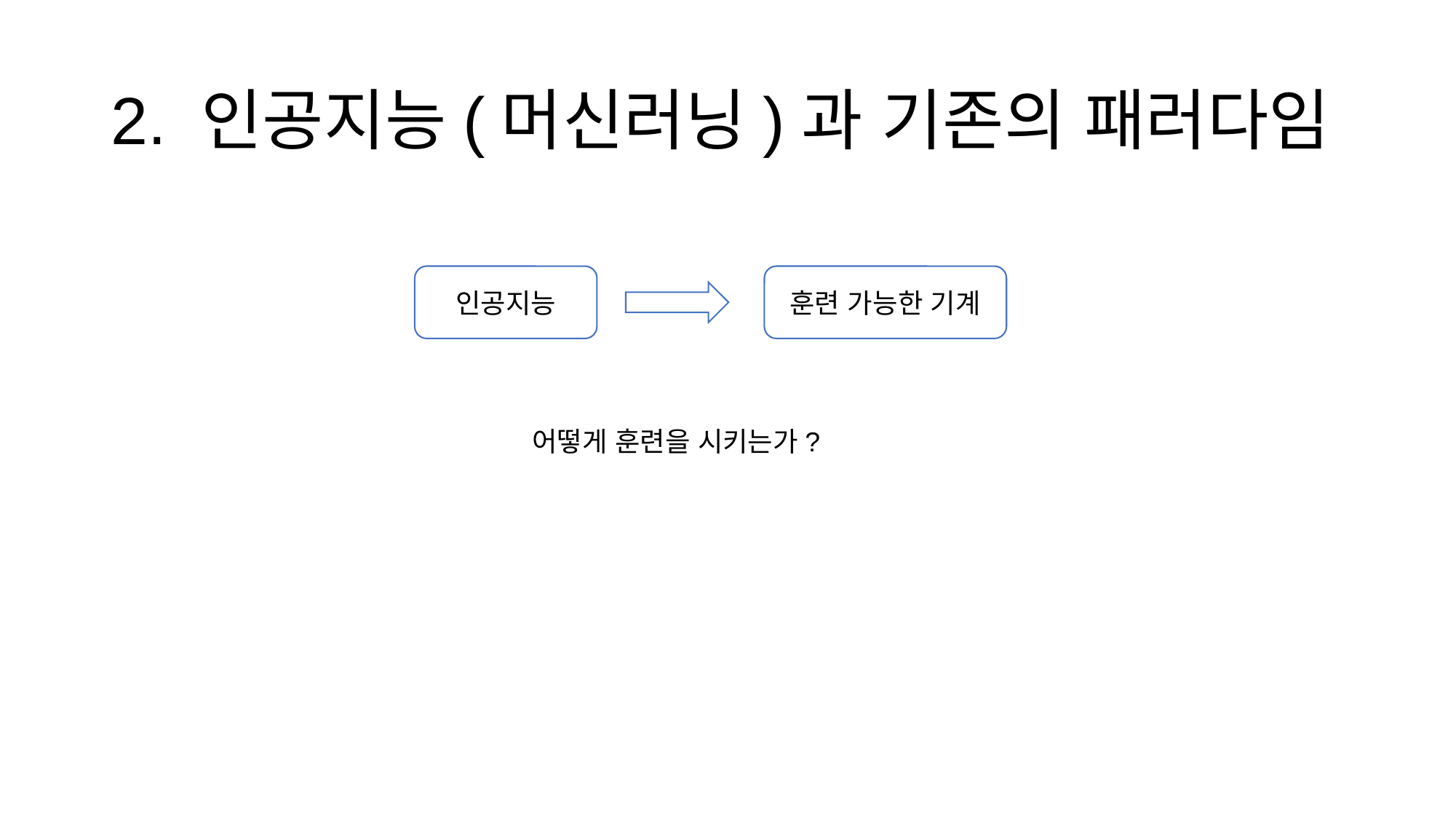

# 2. 인공지능(머신러닝)과 기존의 패러다임
인공지능
훈련 가능한 기계

어떻게 훈련을 시키는가?